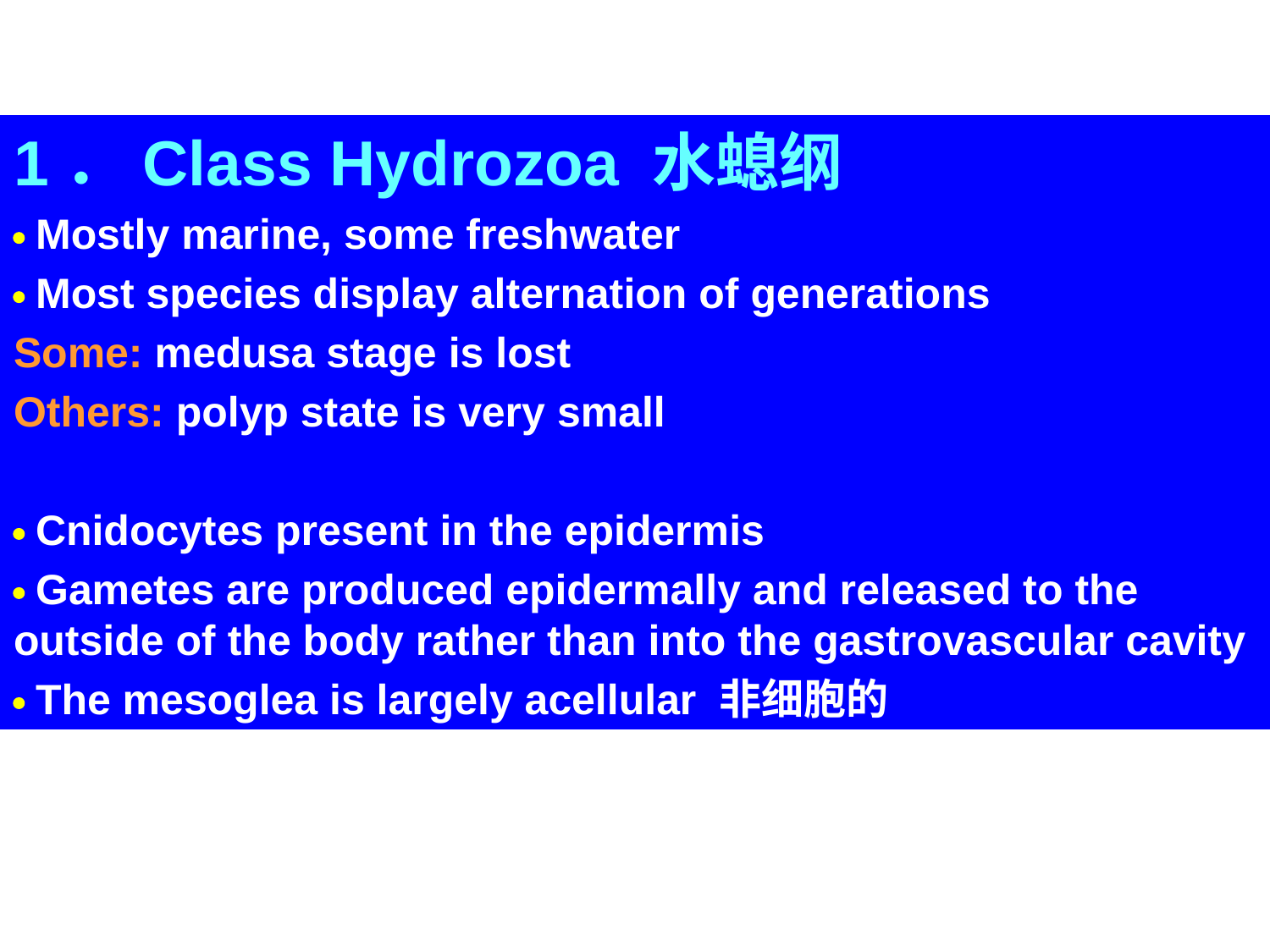

1．Class Hydrozoa 水螅纲
• Mostly marine, some freshwater
• Most species display alternation of generations
Some: medusa stage is lost
Others: polyp state is very small

• Cnidocytes present in the epidermis
• Gametes are produced epidermally and released to the outside of the body rather than into the gastrovascular cavity
• The mesoglea is largely acellular 非细胞的